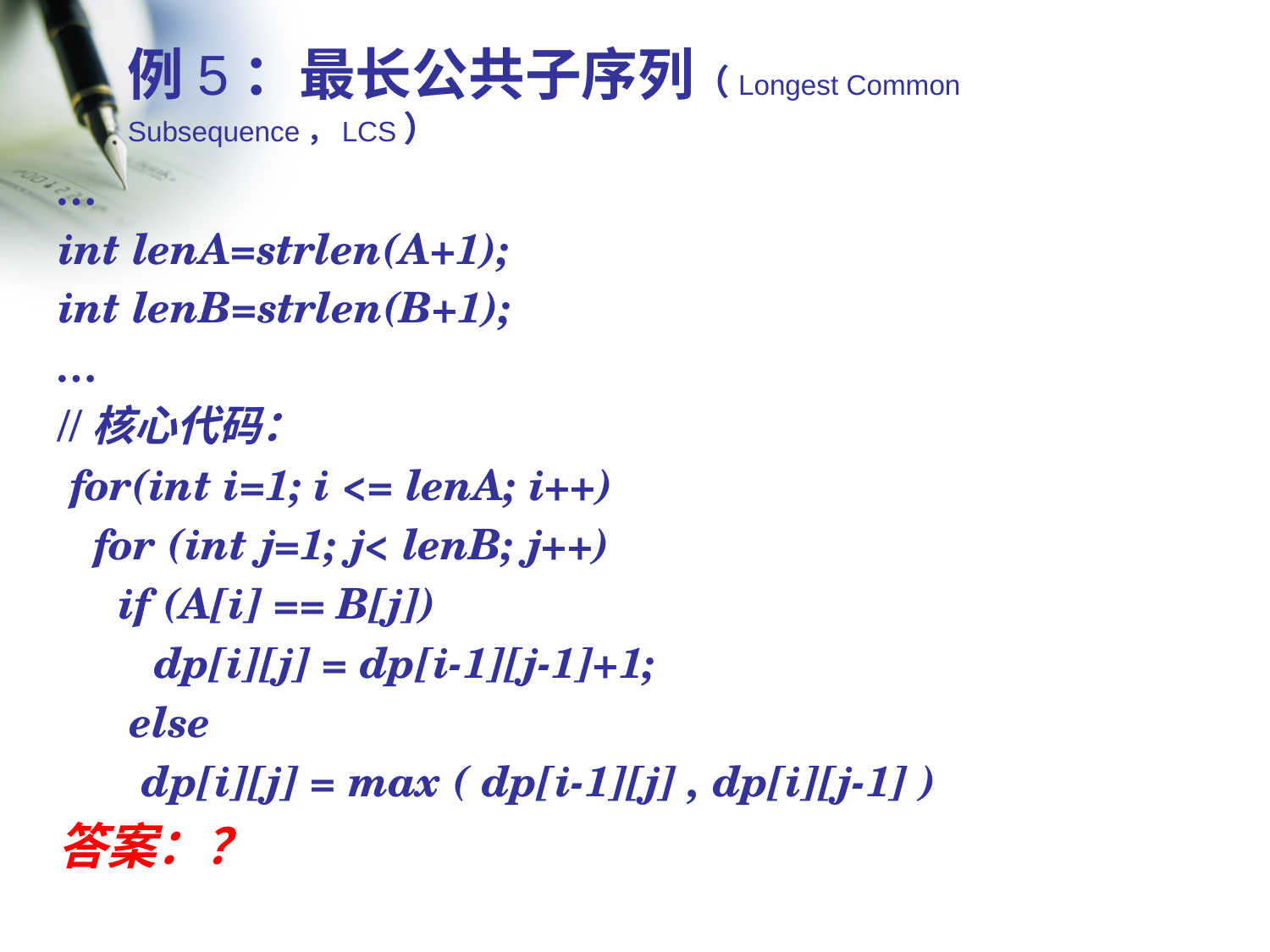

例5：最长公共子序列（Longest Common Subsequence，LCS）
…
int lenA=strlen(A+1);
int lenB=strlen(B+1);
…
//核心代码：
 for(int i=1; i <= lenA; i++)
   for (int j=1; j< lenB; j++)
     if (A[i] == B[j])
        dp[i][j] = dp[i-1][j-1]+1;
      else
       dp[i][j] = max ( dp[i-1][j] , dp[i][j-1] )
答案：？